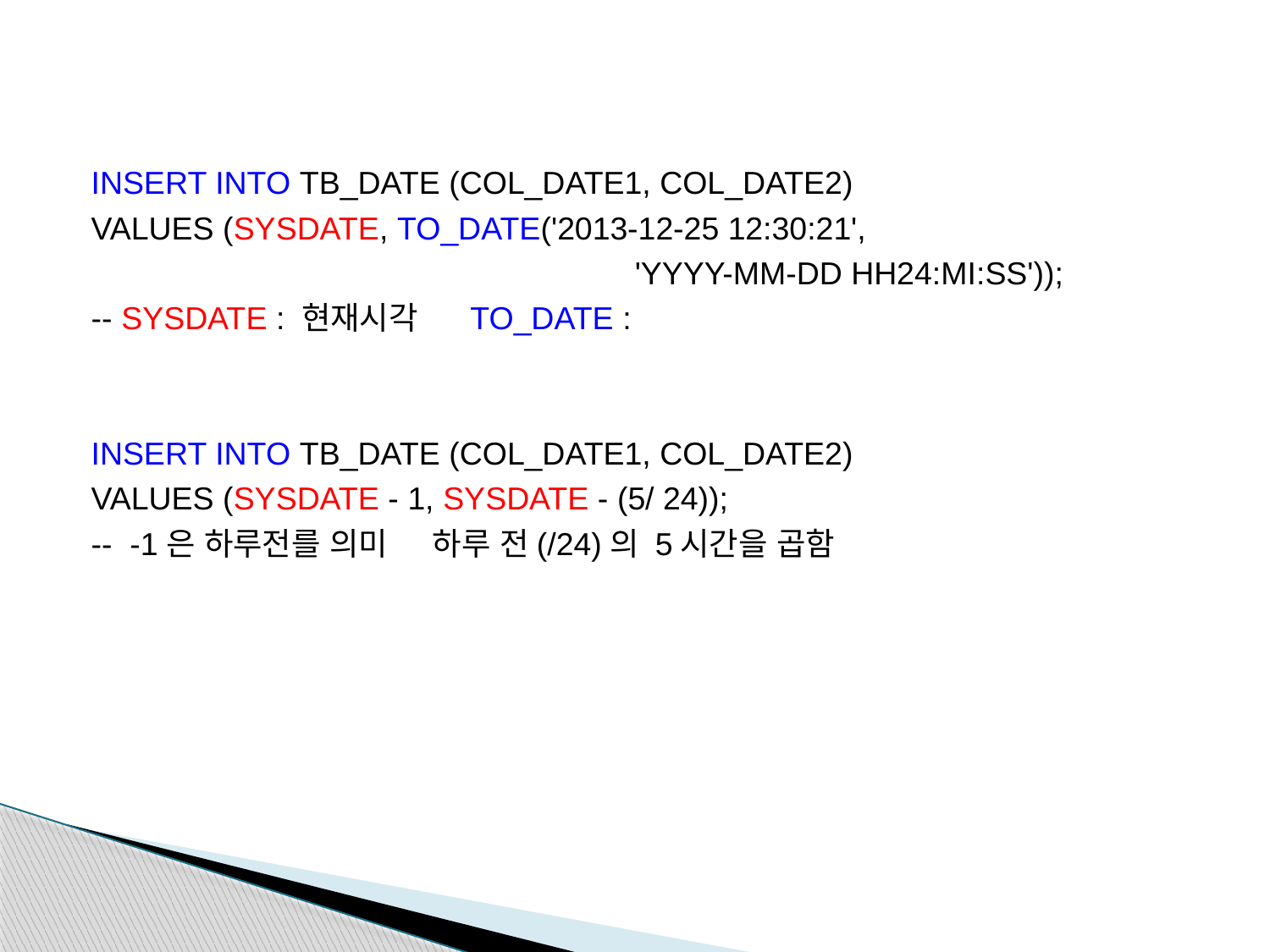

INSERT INTO TB_DATE (COL_DATE1, COL_DATE2)
VALUES (SYSDATE, TO_DATE('2013-12-25 12:30:21',
					'YYYY-MM-DD HH24:MI:SS'));
-- SYSDATE : 현재시각     TO_DATE :

INSERT INTO TB_DATE (COL_DATE1, COL_DATE2)
VALUES (SYSDATE - 1, SYSDATE - (5/ 24));
--  -1은 하루전를 의미     하루 전(/24)의 5시간을 곱함